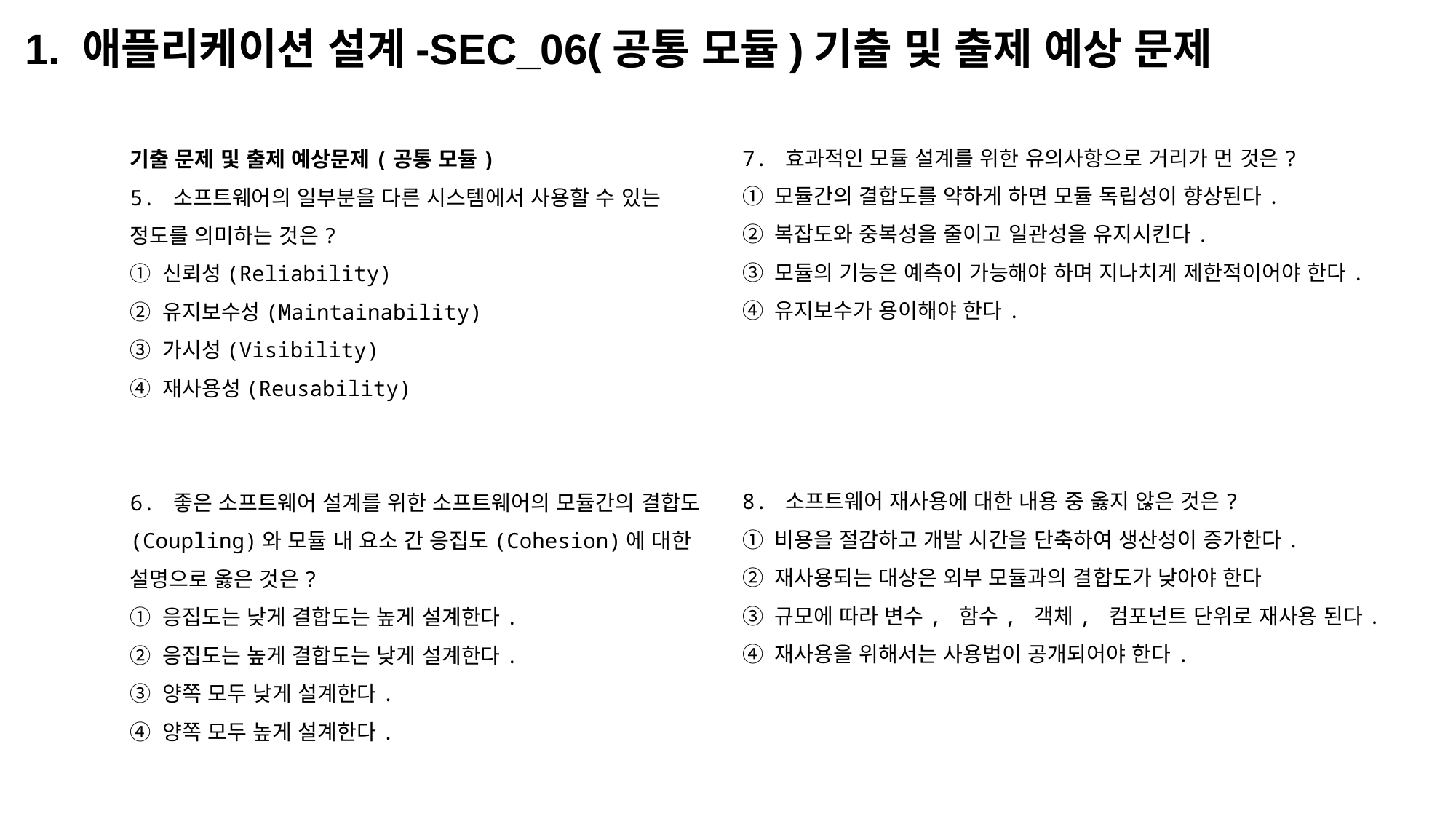

# 1. 애플리케이션 설계-SEC_06(공통 모듈)기출 및 출제 예상 문제
7. 효과적인 모듈 설계를 위한 유의사항으로 거리가 먼 것은?
① 모듈간의 결합도를 약하게 하면 모듈 독립성이 향상된다.
② 복잡도와 중복성을 줄이고 일관성을 유지시킨다.
③ 모듈의 기능은 예측이 가능해야 하며 지나치게 제한적이어야 한다.
④ 유지보수가 용이해야 한다.

8. 소프트웨어 재사용에 대한 내용 중 옳지 않은 것은?
① 비용을 절감하고 개발 시간을 단축하여 생산성이 증가한다.
② 재사용되는 대상은 외부 모듈과의 결합도가 낮아야 한다
③ 규모에 따라 변수, 함수, 객체, 컴포넌트 단위로 재사용 된다.
④ 재사용을 위해서는 사용법이 공개되어야 한다.
기출 문제 및 출제 예상문제(공통 모듈)
5. 소프트웨어의 일부분을 다른 시스템에서 사용할 수 있는 정도를 의미하는 것은?
① 신뢰성(Reliability)
② 유지보수성(Maintainability)
③ 가시성(Visibility)
④ 재사용성(Reusability)

6. 좋은 소프트웨어 설계를 위한 소프트웨어의 모듈간의 결합도(Coupling)와 모듈 내 요소 간 응집도(Cohesion)에 대한 설명으로 옳은 것은?
① 응집도는 낮게 결합도는 높게 설계한다.
② 응집도는 높게 결합도는 낮게 설계한다.
③ 양쪽 모두 낮게 설계한다.
④ 양쪽 모두 높게 설계한다.